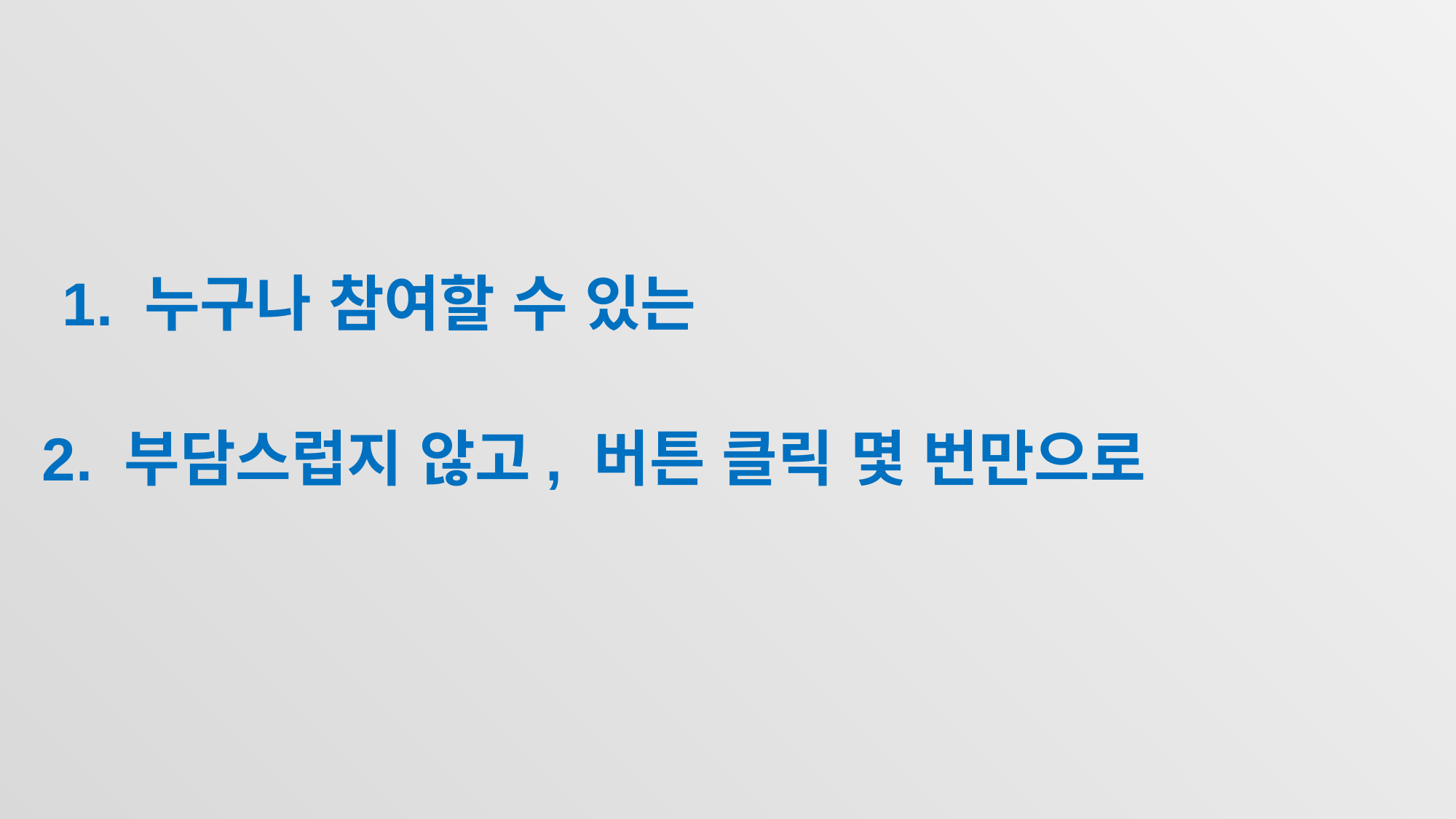

1. 누구나 참여할 수 있는
2. 부담스럽지 않고, 버튼 클릭 몇 번만으로